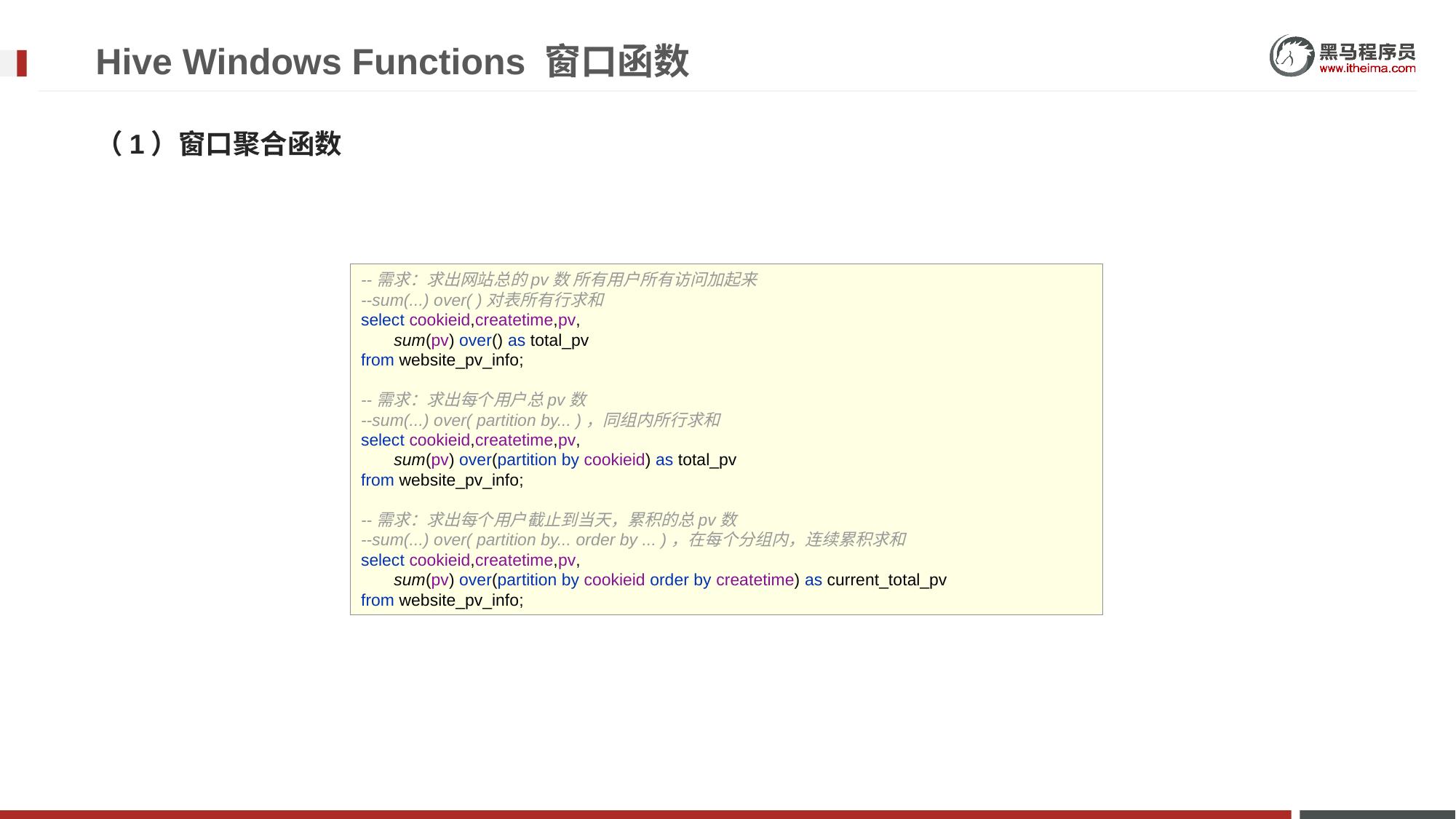

# Hive Windows Functions 窗口函数
（1）窗口聚合函数
--需求：求出网站总的pv数 所有用户所有访问加起来
--sum(...) over( )对表所有行求和
select cookieid,createtime,pv,
       sum(pv) over() as total_pv
from website_pv_info;
--需求：求出每个用户总pv数
--sum(...) over( partition by... )，同组内所行求和
select cookieid,createtime,pv,
       sum(pv) over(partition by cookieid) as total_pv
from website_pv_info;
--需求：求出每个用户截止到当天，累积的总pv数
--sum(...) over( partition by... order by ... )，在每个分组内，连续累积求和
select cookieid,createtime,pv,
       sum(pv) over(partition by cookieid order by createtime) as current_total_pv
from website_pv_info;